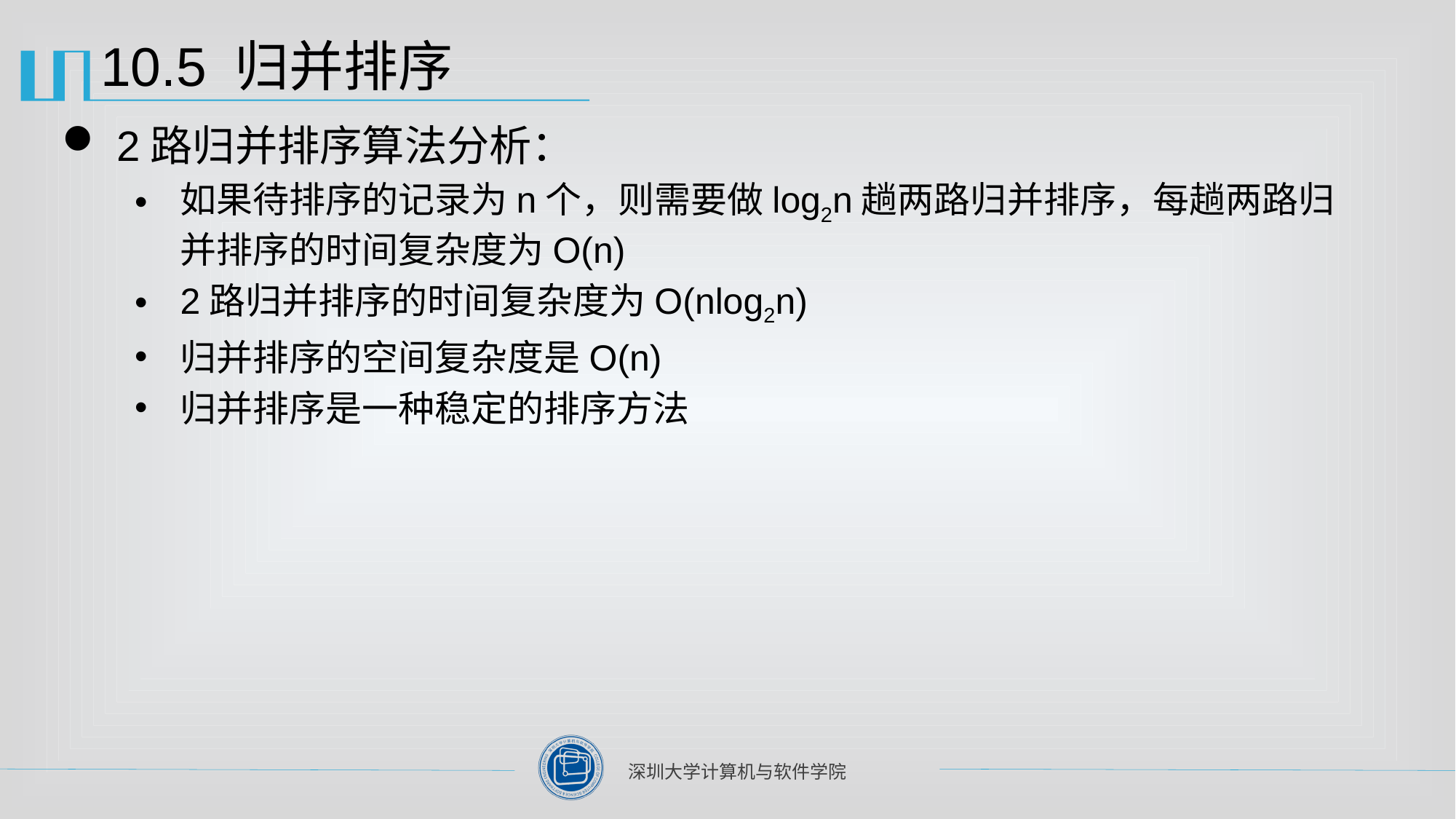

# 10.5 归并排序
2路归并排序算法分析：
如果待排序的记录为n个，则需要做log2n趟两路归并排序，每趟两路归并排序的时间复杂度为O(n)
2路归并排序的时间复杂度为O(nlog2n)
归并排序的空间复杂度是O(n)
归并排序是一种稳定的排序方法

86